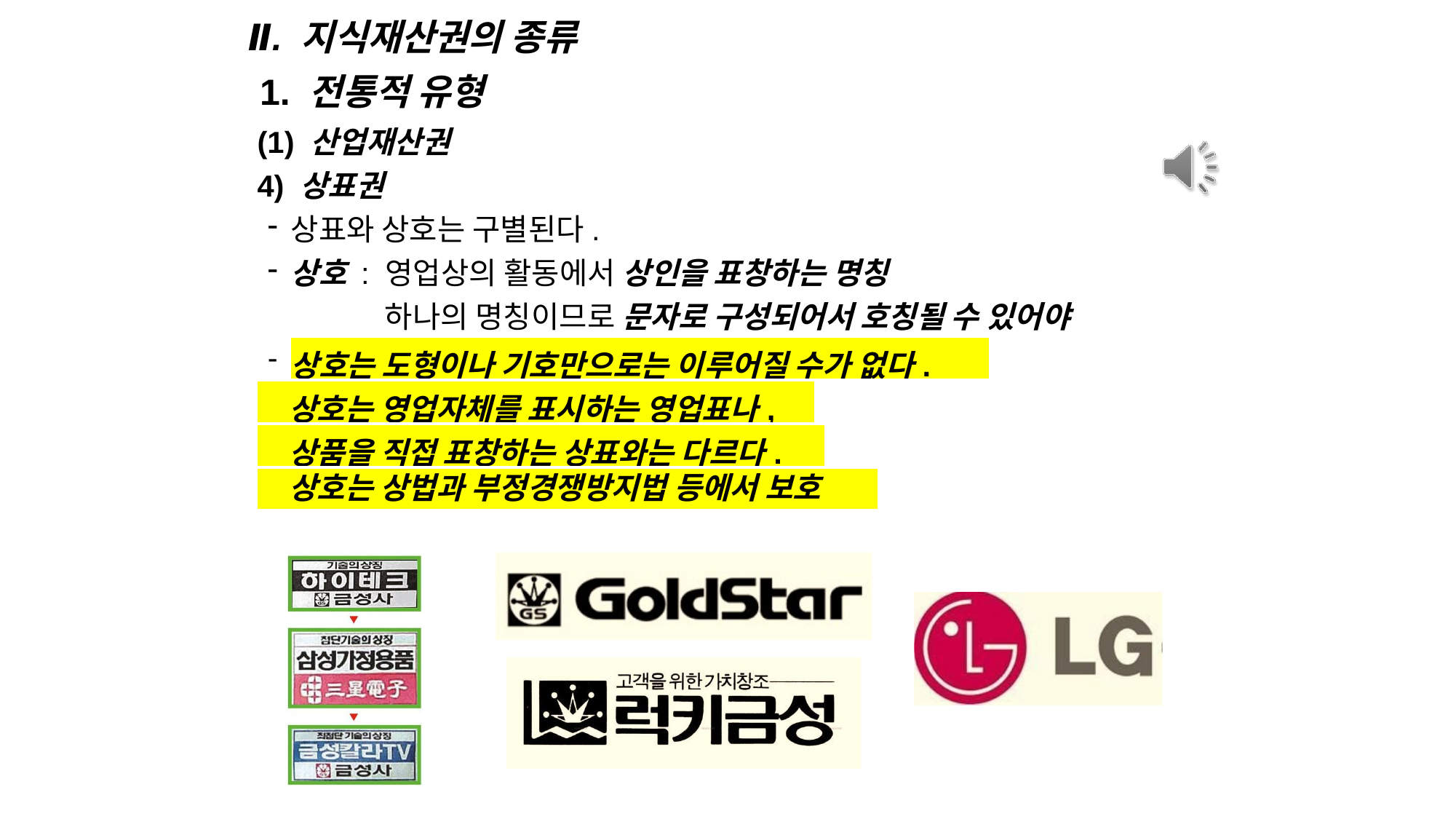

# Ⅱ. 지식재산권의 종류
1. 전통적 유형
(1) 산업재산권
4) 상표권
상표와 상호는 구별된다.
상호 : 영업상의 활동에서 상인을 표창하는 명칭
하나의 명칭이므로 문자로 구성되어서 호칭될 수 있어야

| - | 상호는 도형이나 기호만으로는 이루어질 수가 없다. |  |  |  |
| --- | --- | --- | --- | --- |
| 상호는 영업자체를 표시하는 영업표나, |  |  |  |  |
| 상품을 직접 표창하는 상표와는 다르다. |  |  |  |  |
| 상호는 상법과 부정경쟁방지법 등에서 보호 |  |  |  |  |